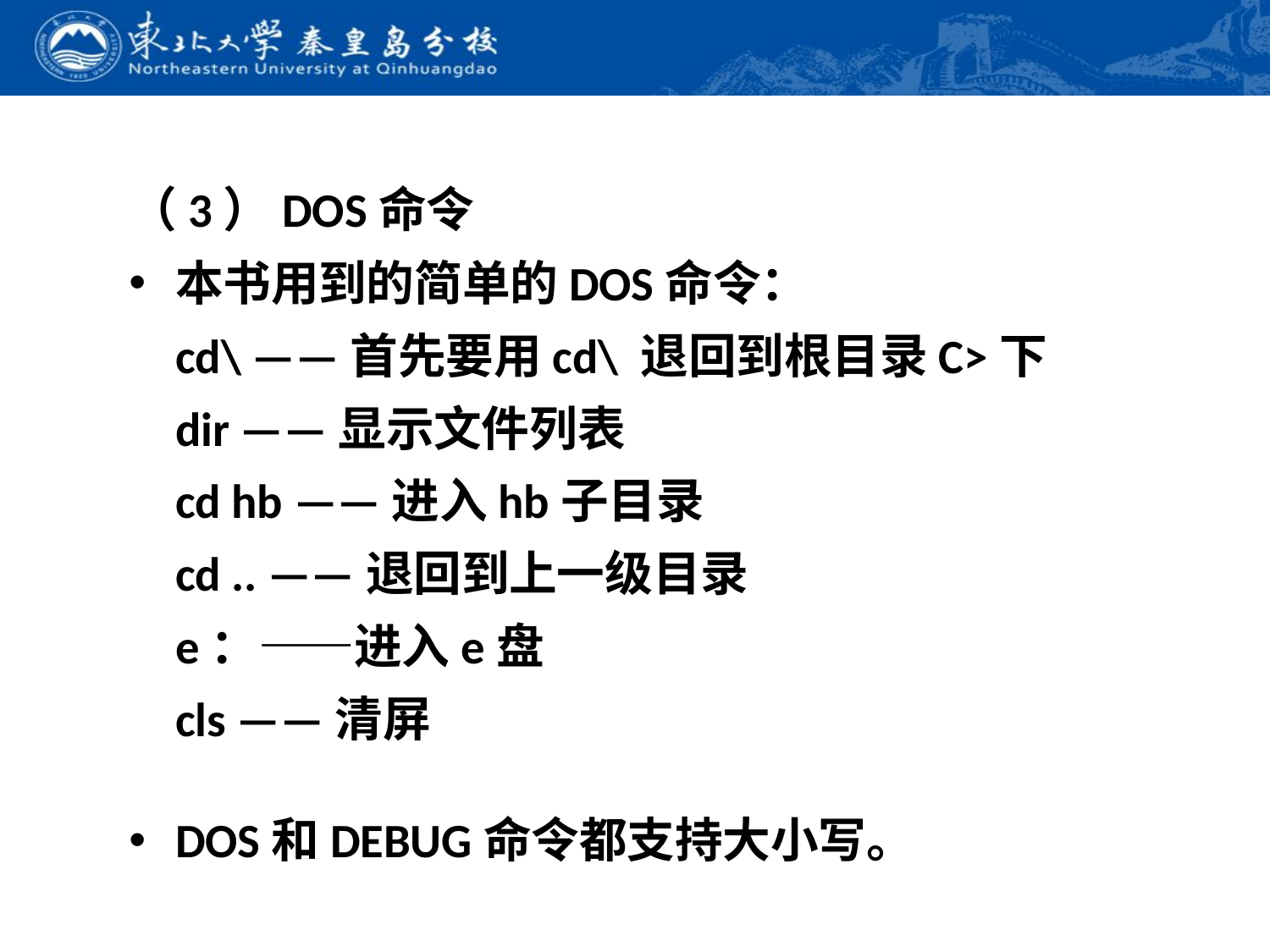

（3）DOS命令
本书用到的简单的DOS命令：
	cd\ ——首先要用cd\ 退回到根目录C>下
	dir ——显示文件列表
	cd hb ——进入hb子目录
	cd .. ——退回到上一级目录
	e：——进入e盘
	cls ——清屏

DOS和DEBUG命令都支持大小写。